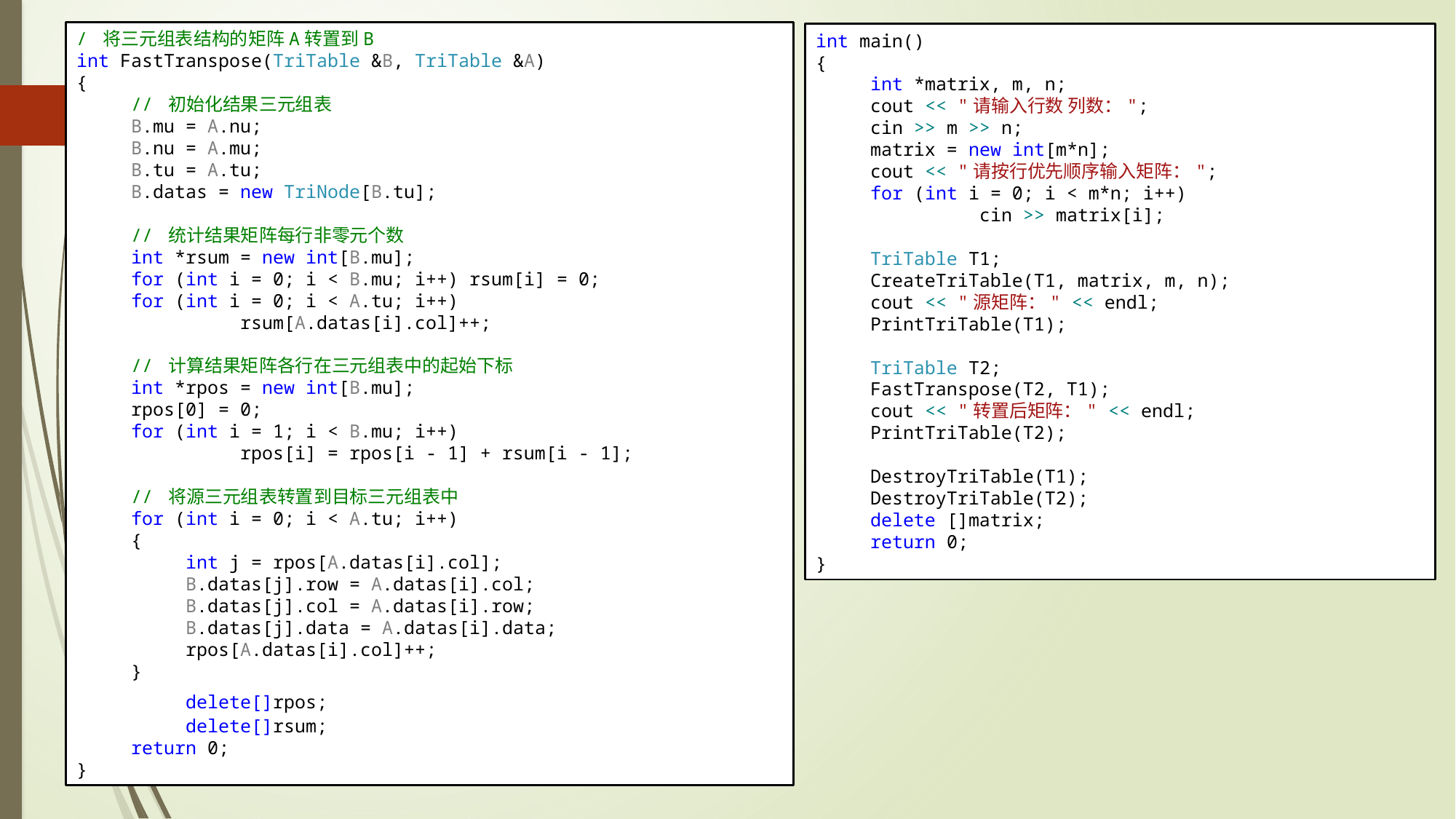

/ 将三元组表结构的矩阵A转置到B
int FastTranspose(TriTable &B, TriTable &A)
{
// 初始化结果三元组表
B.mu = A.nu;
B.nu = A.mu;
B.tu = A.tu;
B.datas = new TriNode[B.tu];

// 统计结果矩阵每行非零元个数
int *rsum = new int[B.mu];
for (int i = 0; i < B.mu; i++) rsum[i] = 0;
for (int i = 0; i < A.tu; i++)
	rsum[A.datas[i].col]++;

// 计算结果矩阵各行在三元组表中的起始下标
int *rpos = new int[B.mu];
rpos[0] = 0;
for (int i = 1; i < B.mu; i++)
	rpos[i] = rpos[i - 1] + rsum[i - 1];

// 将源三元组表转置到目标三元组表中
for (int i = 0; i < A.tu; i++)
{
int j = rpos[A.datas[i].col];
B.datas[j].row = A.datas[i].col;
B.datas[j].col = A.datas[i].row;
B.datas[j].data = A.datas[i].data;
rpos[A.datas[i].col]++;
}
	delete[]rpos;
	delete[]rsum;
return 0;
}
int main()
{
int *matrix, m, n;
cout << "请输入行数 列数：";
cin >> m >> n;
matrix = new int[m*n];
cout << "请按行优先顺序输入矩阵：";
for (int i = 0; i < m*n; i++)
	cin >> matrix[i];

TriTable T1;
CreateTriTable(T1, matrix, m, n);
cout << "源矩阵：" << endl;
PrintTriTable(T1);

TriTable T2;
FastTranspose(T2, T1);
cout << "转置后矩阵：" << endl;
PrintTriTable(T2);

DestroyTriTable(T1);
DestroyTriTable(T2);
delete []matrix;
return 0;
}